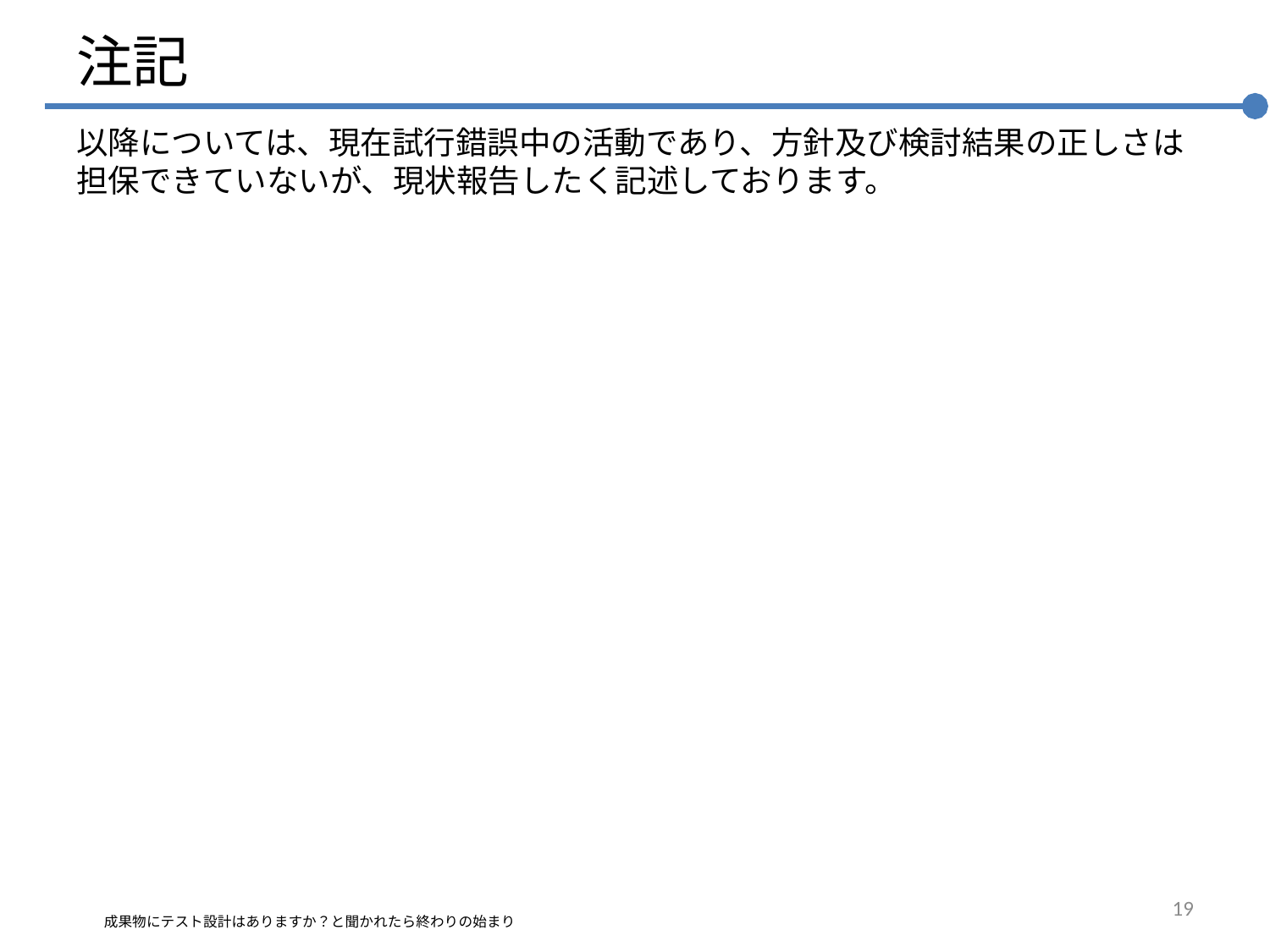

# 注記
以降については、現在試行錯誤中の活動であり、方針及び検討結果の正しさは担保できていないが、現状報告したく記述しております。
19
成果物にテスト設計はありますか？と聞かれたら終わりの始まり